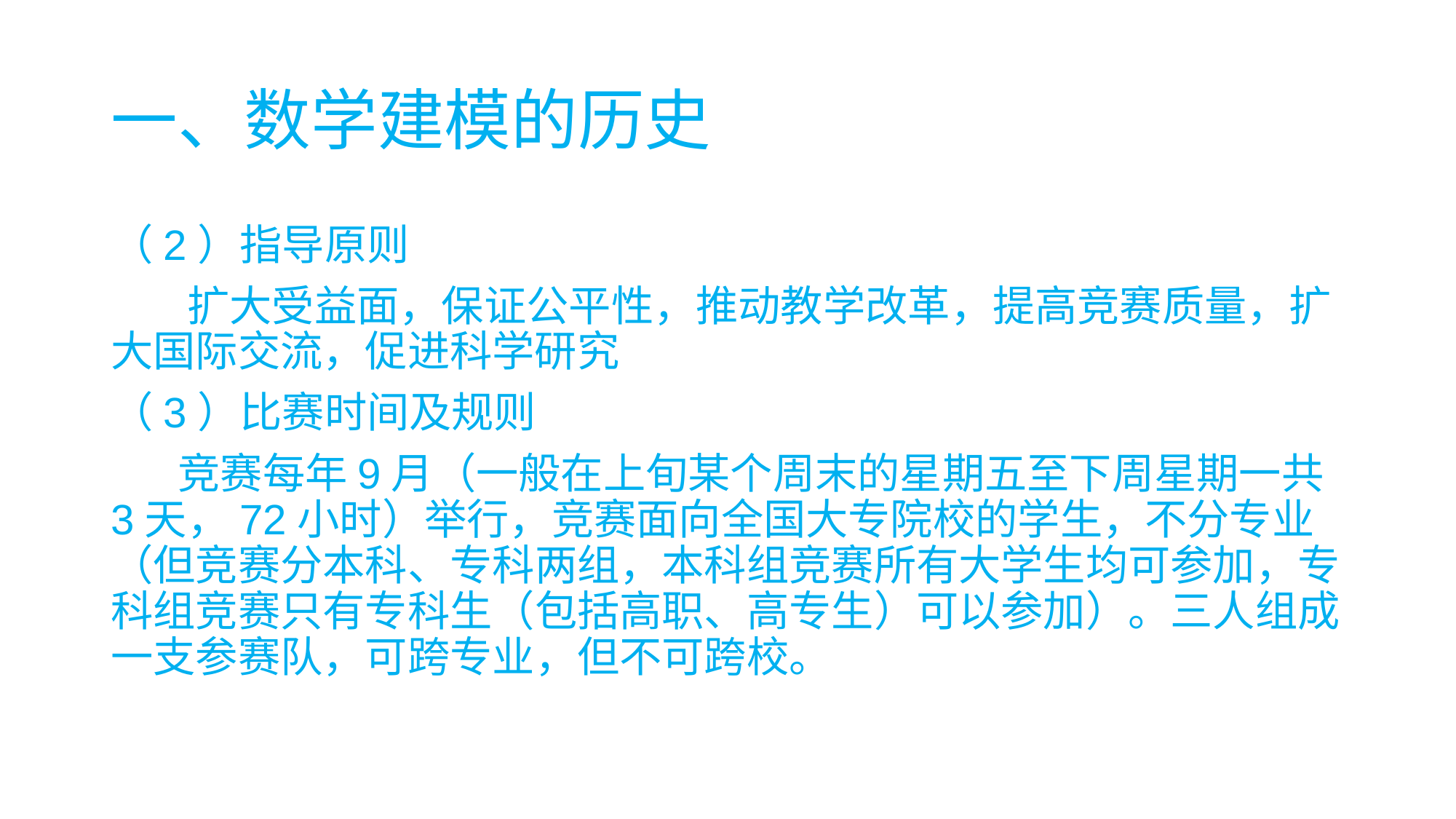

# 一、数学建模的历史
（2）指导原则
       扩大受益面，保证公平性，推动教学改革，提高竞赛质量，扩大国际交流，促进科学研究
（3）比赛时间及规则
      竞赛每年9月（一般在上旬某个周末的星期五至下周星期一共3天，72小时）举行，竞赛面向全国大专院校的学生，不分专业（但竞赛分本科、专科两组，本科组竞赛所有大学生均可参加，专科组竞赛只有专科生（包括高职、高专生）可以参加）。三人组成一支参赛队，可跨专业，但不可跨校。